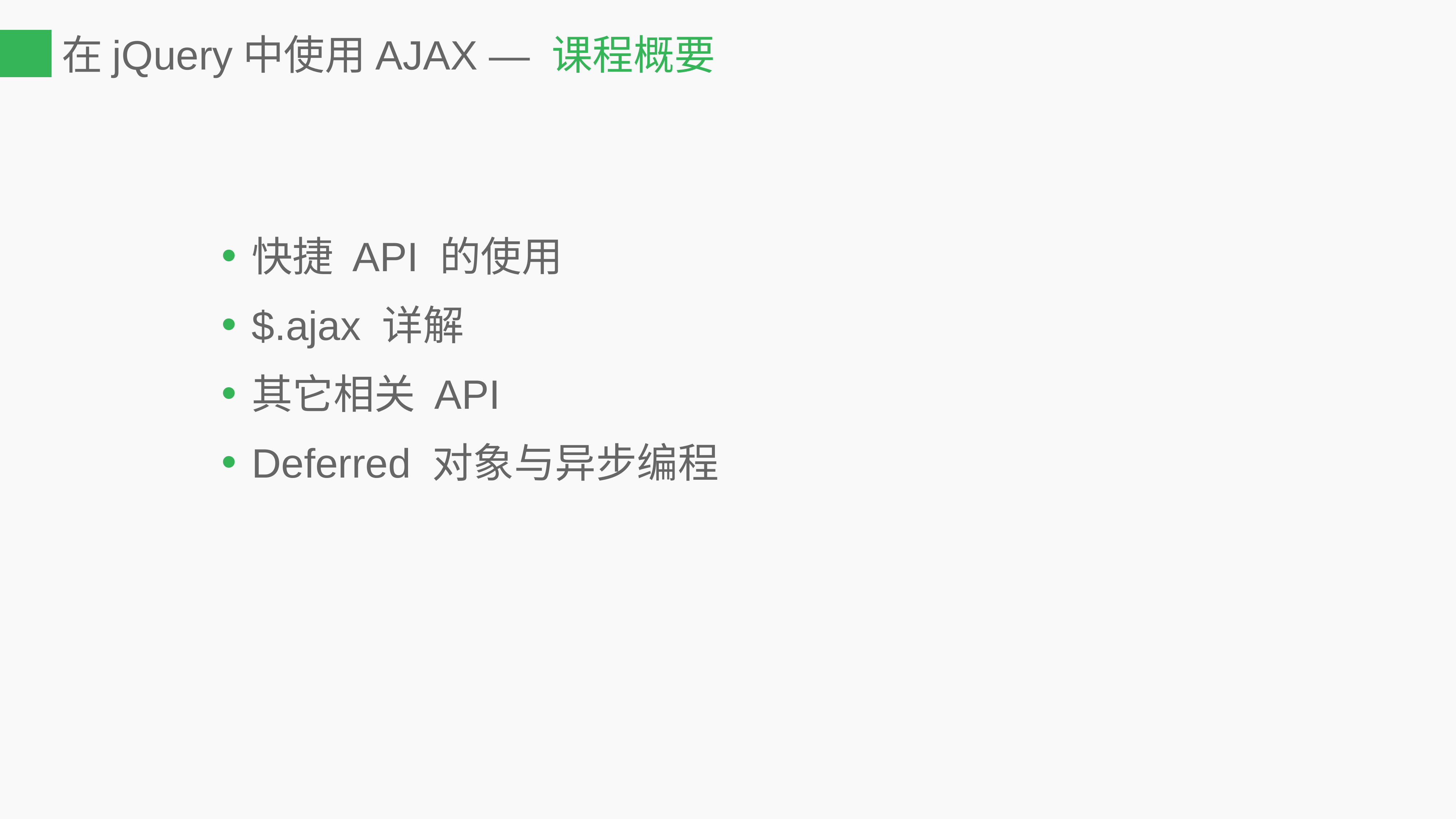

# 在jQuery中使用AJAX — 课程概要
快捷 API 的使用
$.ajax 详解
其它相关 API
Deferred 对象与异步编程